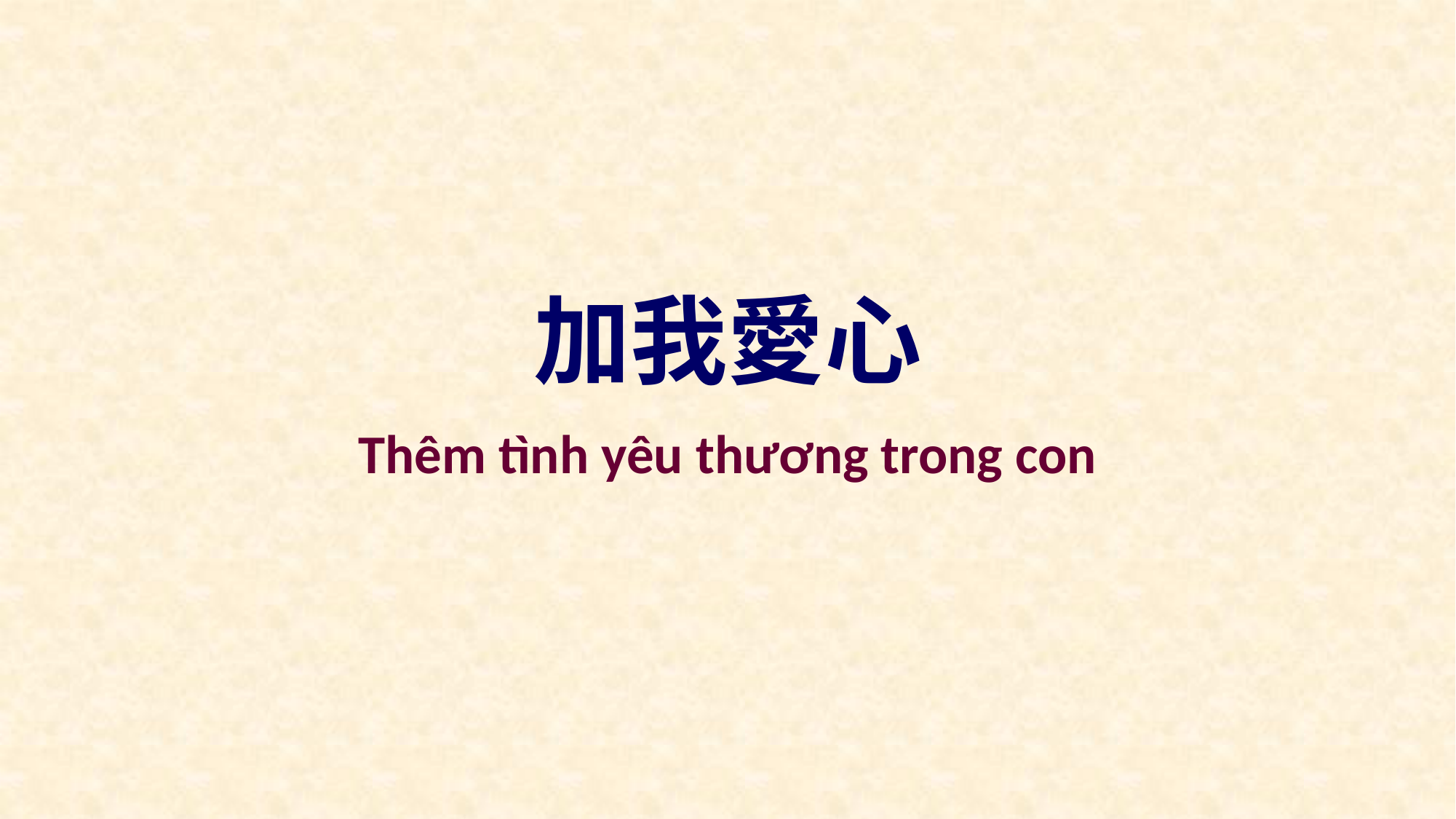

加我愛心
Thêm tình yêu thương trong con